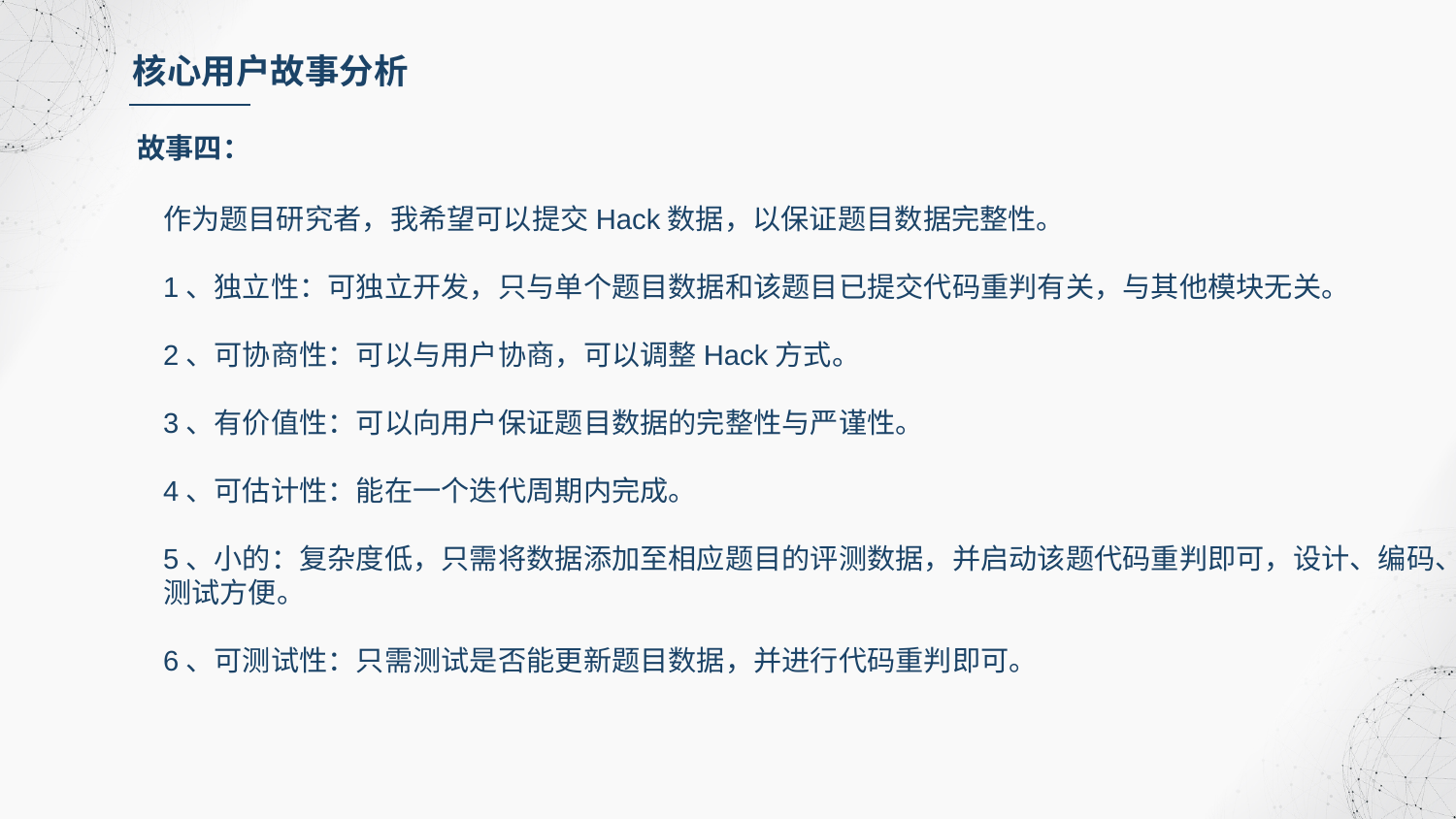

核心用户故事分析
 故事四：
作为题目研究者，我希望可以提交Hack数据，以保证题目数据完整性。

1、独立性：可独立开发，只与单个题目数据和该题目已提交代码重判有关，与其他模块无关。

2、可协商性：可以与用户协商，可以调整Hack方式。

3、有价值性：可以向用户保证题目数据的完整性与严谨性。

4、可估计性：能在一个迭代周期内完成。

5、小的：复杂度低，只需将数据添加至相应题目的评测数据，并启动该题代码重判即可，设计、编码、测试方便。

6、可测试性：只需测试是否能更新题目数据，并进行代码重判即可。